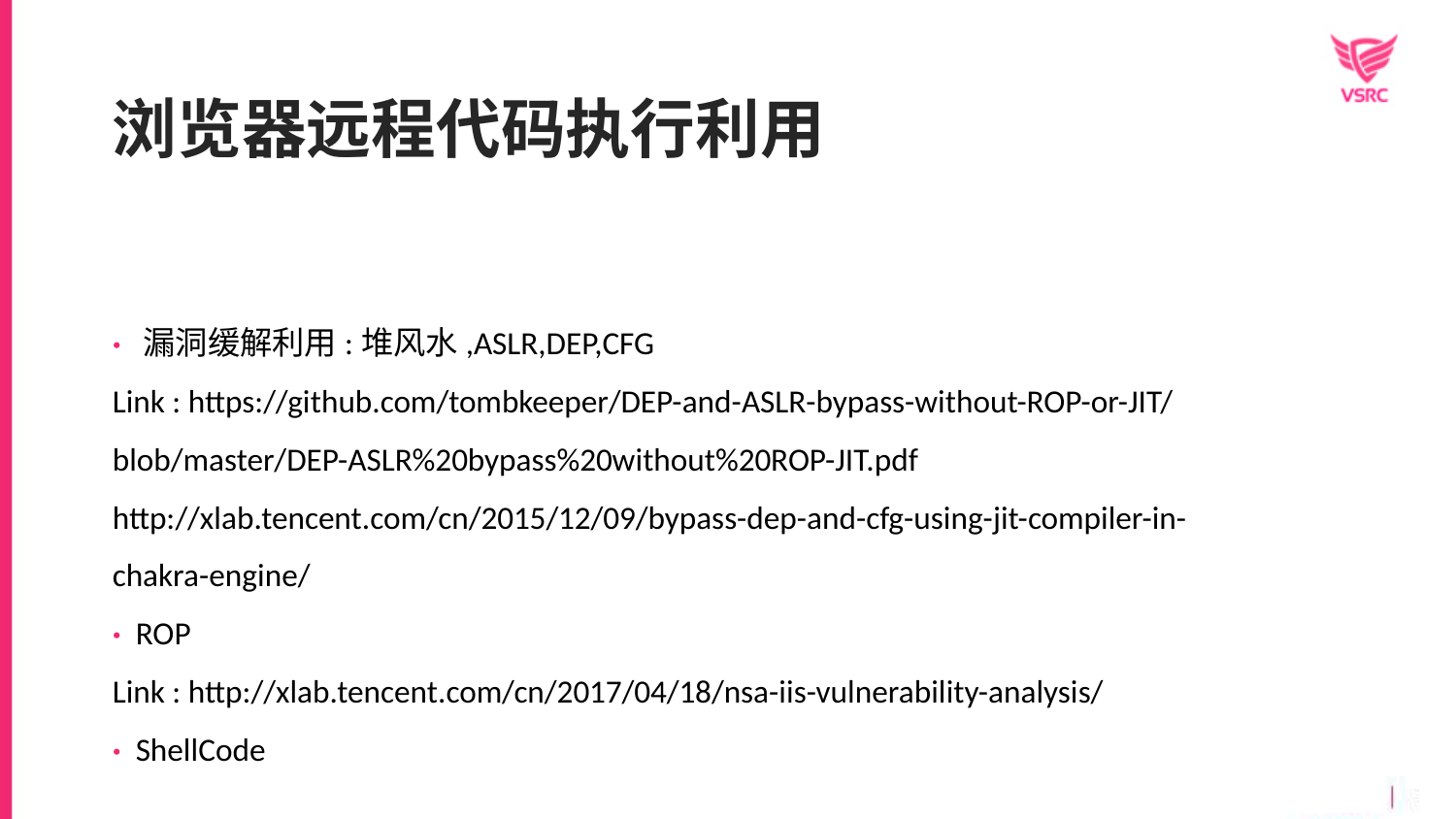

浏览器远程代码执行利用
·  漏洞缓解利用:堆风水,ASLR,DEP,CFG
Link : https://github.com/tombkeeper/DEP-and-ASLR-bypass-without-ROP-or-JIT/blob/master/DEP-ASLR%20bypass%20without%20ROP-JIT.pdf
http://xlab.tencent.com/cn/2015/12/09/bypass-dep-and-cfg-using-jit-compiler-in-chakra-engine/
·  ROP
Link : http://xlab.tencent.com/cn/2017/04/18/nsa-iis-vulnerability-analysis/
·  ShellCode